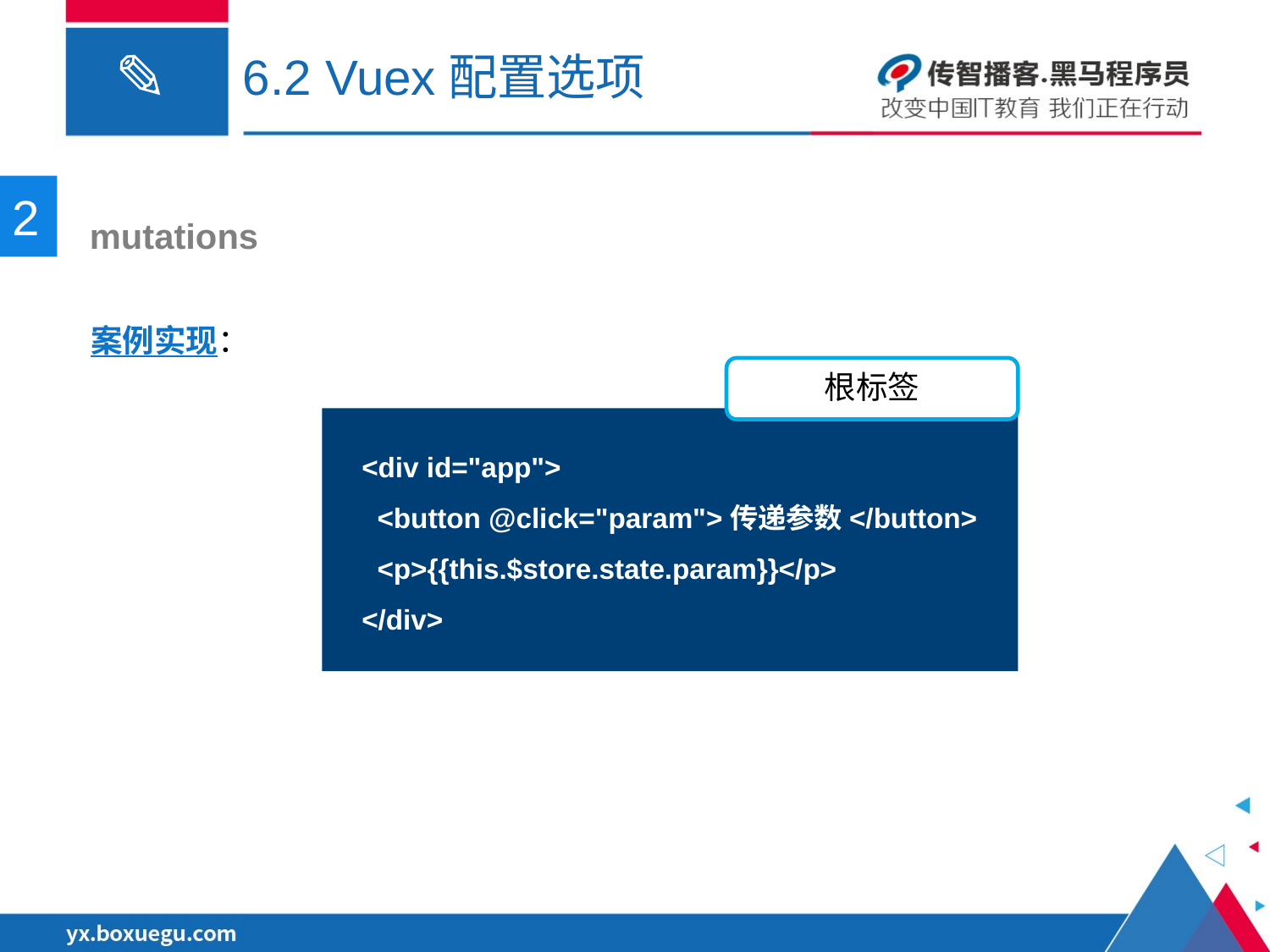

# 6.2 Vuex配置选项

2
  mutations
案例实现：
根标签

<div id="app">
  <button @click="param">传递参数</button>
  <p>{{this.$store.state.param}}</p>
</div>